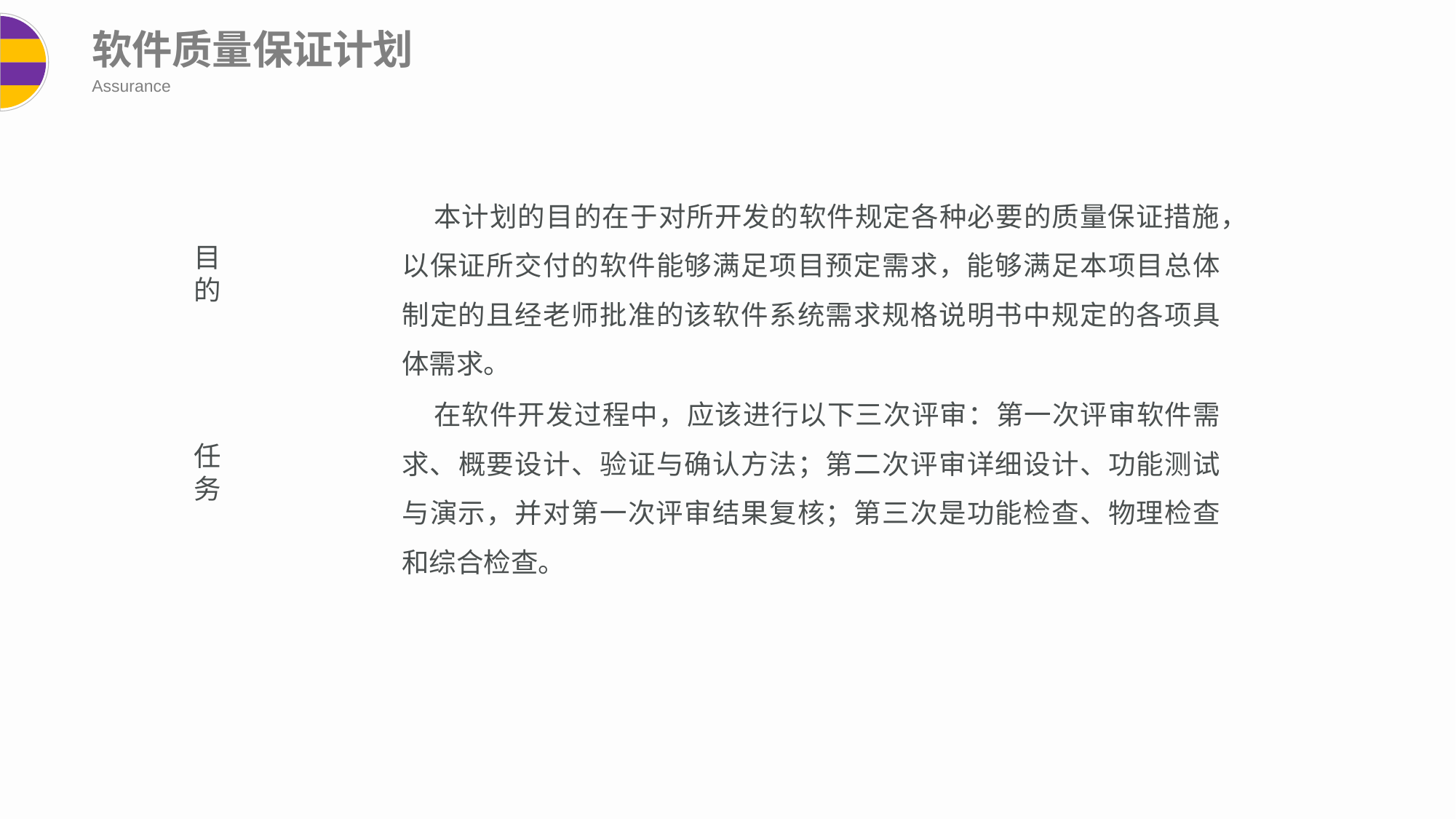

软件质量保证计划

Assurance
本计划的目的在于对所开发的软件规定各种必要的质量保证措施，以保证所交付的软件能够满足项目预定需求，能够满足本项目总体制定的且经老师批准的该软件系统需求规格说明书中规定的各项具体需求。
目的
在软件开发过程中，应该进行以下三次评审：第一次评审软件需求、概要设计、验证与确认方法；第二次评审详细设计、功能测试与演示，并对第一次评审结果复核；第三次是功能检查、物理检查和综合检查。
任务